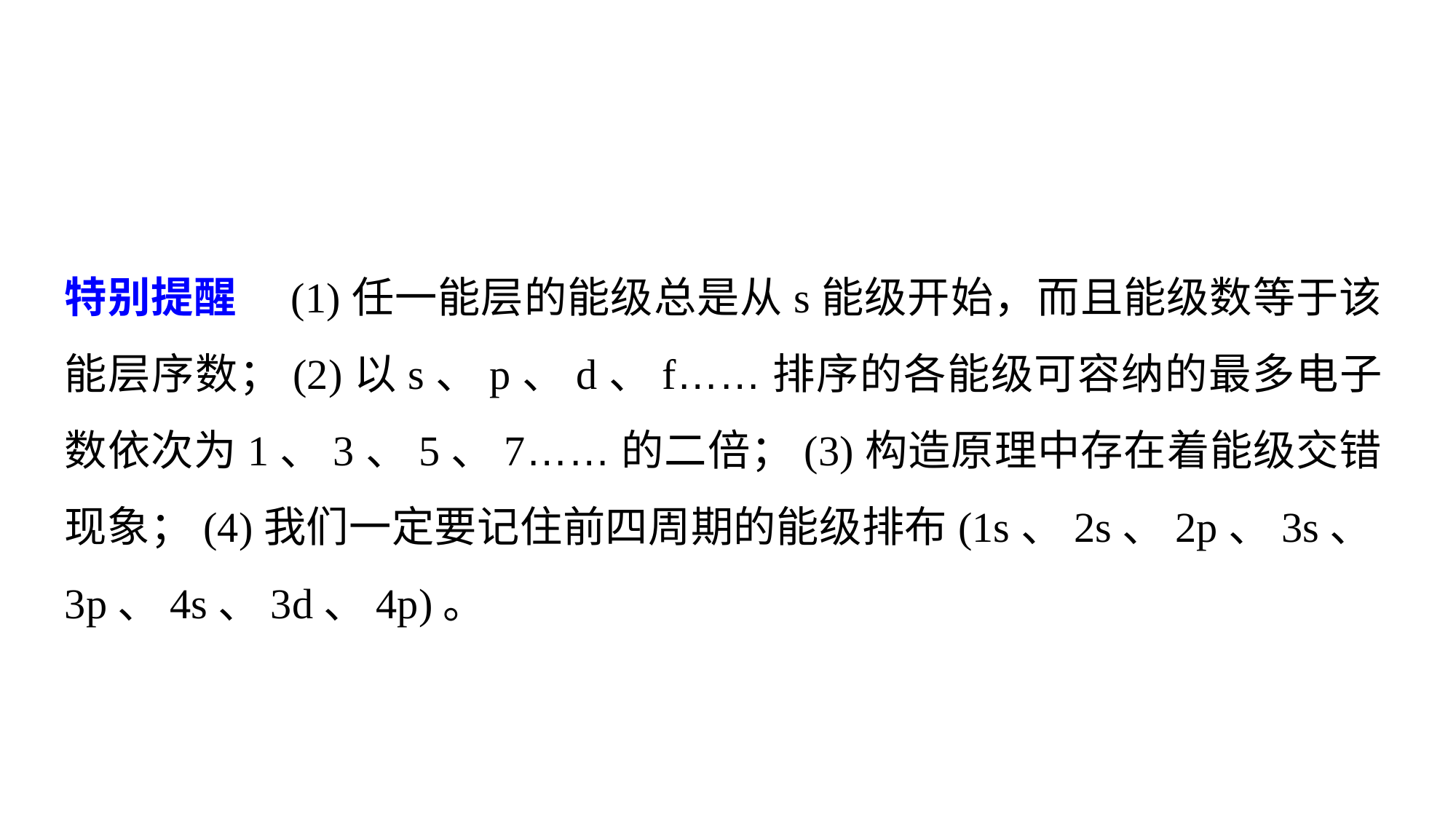

特别提醒　(1)任一能层的能级总是从s能级开始，而且能级数等于该能层序数；(2)以s、p、d、f……排序的各能级可容纳的最多电子数依次为1、3、5、7……的二倍；(3)构造原理中存在着能级交错现象；(4)我们一定要记住前四周期的能级排布(1s、2s、2p、3s、3p、4s、3d、4p)。